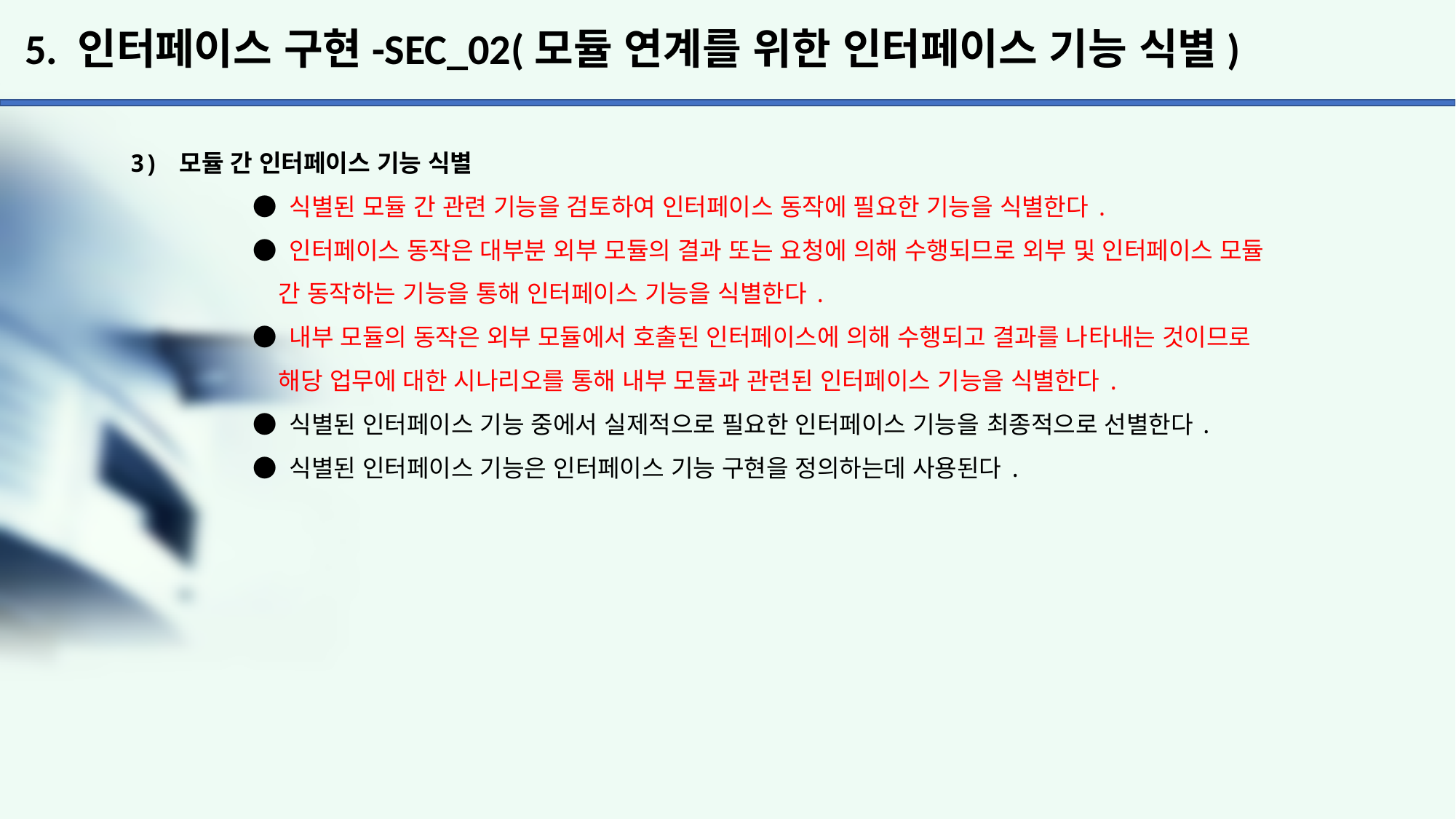

# 5. 인터페이스 구현-SEC_02(모듈 연계를 위한 인터페이스 기능 식별)
3) 모듈 간 인터페이스 기능 식별
	  ● 식별된 모듈 간 관련 기능을 검토하여 인터페이스 동작에 필요한 기능을 식별한다.
	  ● 인터페이스 동작은 대부분 외부 모듈의 결과 또는 요청에 의해 수행되므로 외부 및 인터페이스 모듈
	     간 동작하는 기능을 통해 인터페이스 기능을 식별한다.
	  ● 내부 모듈의 동작은 외부 모듈에서 호출된 인터페이스에 의해 수행되고 결과를 나타내는 것이므로
	     해당 업무에 대한 시나리오를 통해 내부 모듈과 관련된 인터페이스 기능을 식별한다.
	  ● 식별된 인터페이스 기능 중에서 실제적으로 필요한 인터페이스 기능을 최종적으로 선별한다.
	  ● 식별된 인터페이스 기능은 인터페이스 기능 구현을 정의하는데 사용된다.